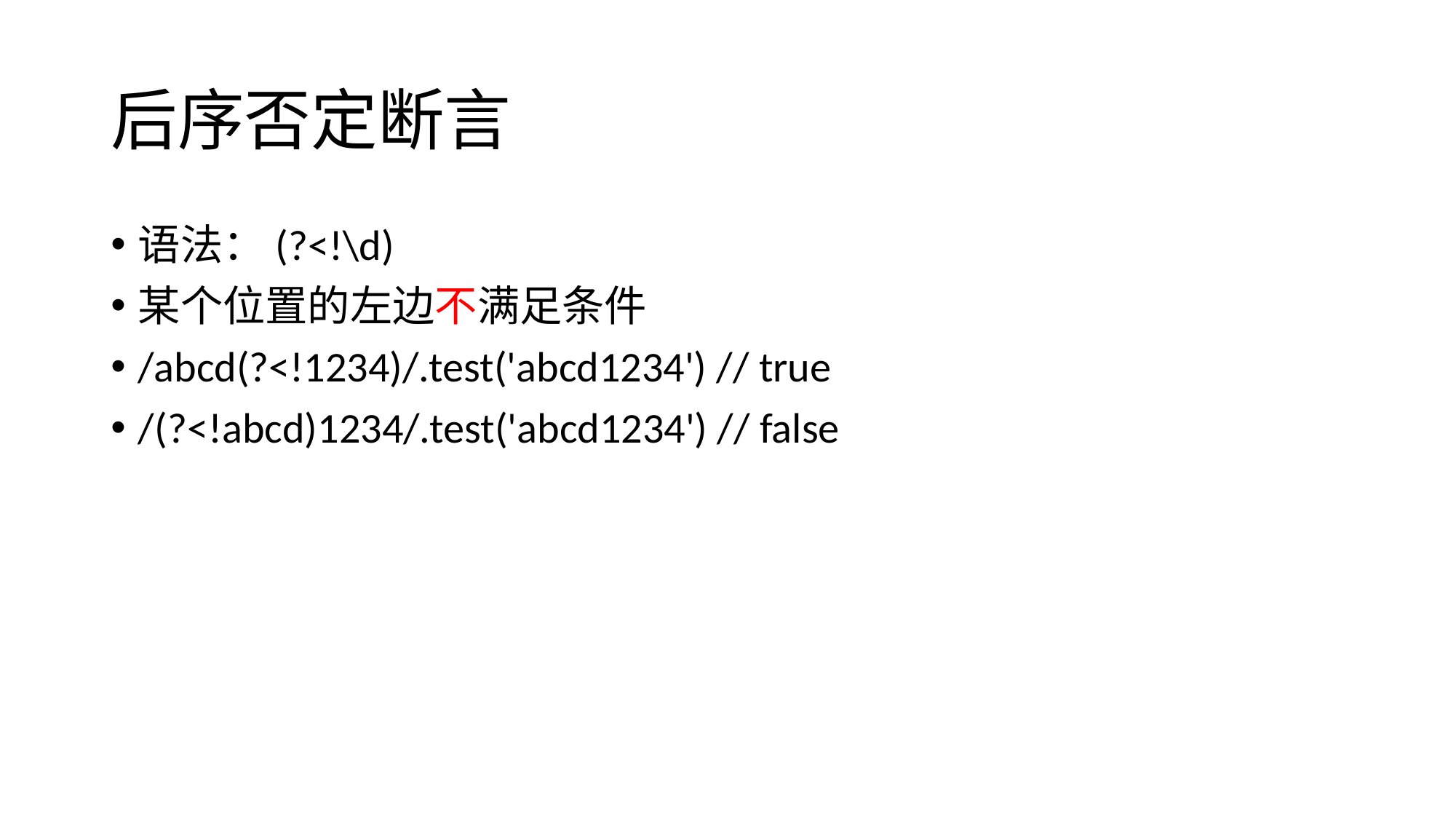

# 后序否定断言
语法：(?<!\d)
某个位置的左边不满足条件
/abcd(?<!1234)/.test('abcd1234') // true
/(?<!abcd)1234/.test('abcd1234') // false